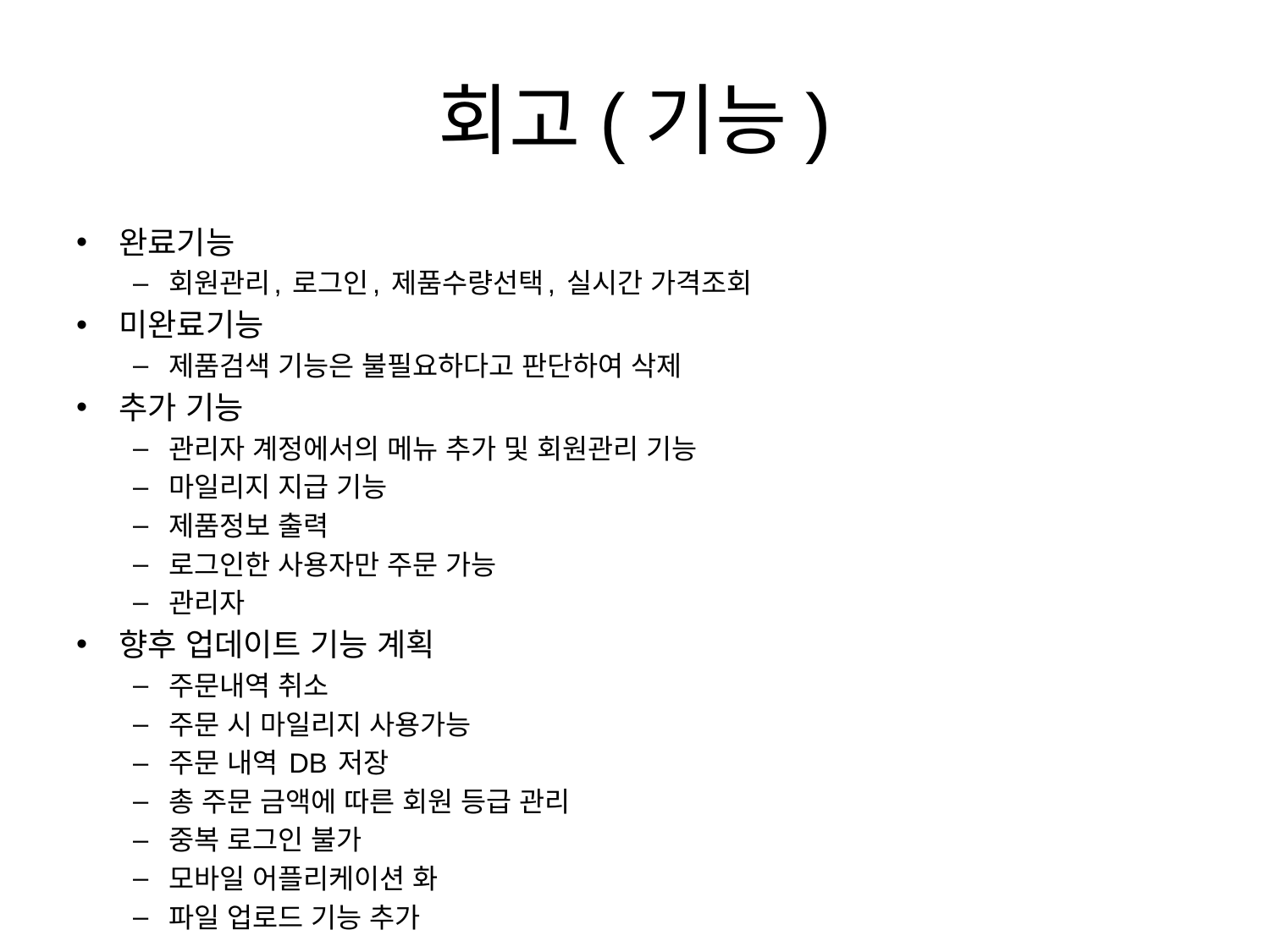

# 회고(기능)
완료기능
회원관리, 로그인, 제품수량선택, 실시간 가격조회
미완료기능
제품검색 기능은 불필요하다고 판단하여 삭제
추가 기능
관리자 계정에서의 메뉴 추가 및 회원관리 기능
마일리지 지급 기능
제품정보 출력
로그인한 사용자만 주문 가능
관리자
향후 업데이트 기능 계획
주문내역 취소
주문 시 마일리지 사용가능
주문 내역 DB 저장
총 주문 금액에 따른 회원 등급 관리
중복 로그인 불가
모바일 어플리케이션 화
파일 업로드 기능 추가